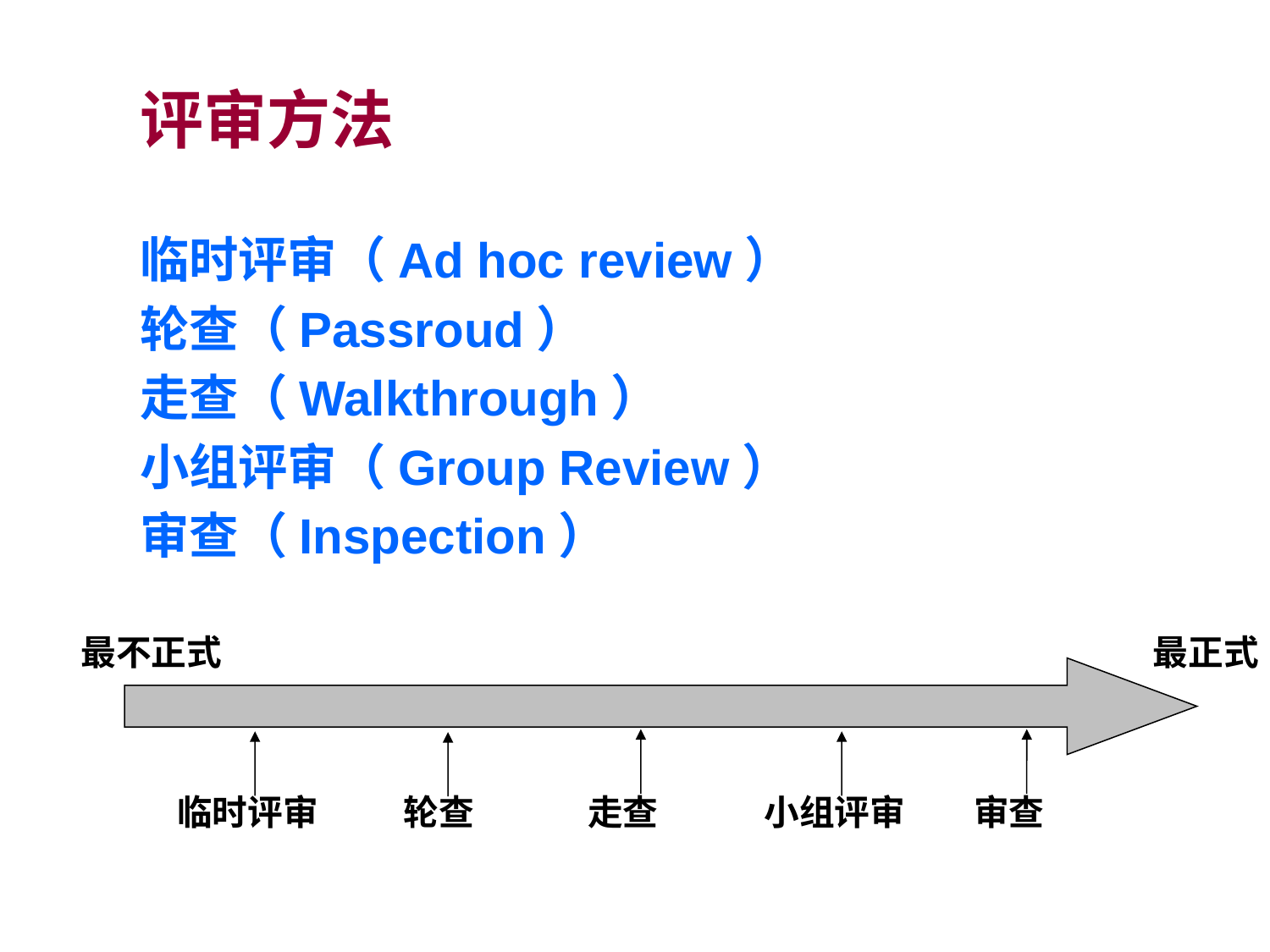

评审方法
临时评审（Ad hoc review）
轮查（Passroud）
走查（Walkthrough）
小组评审（Group Review）
审查（Inspection）

最不正式
最正式

临时评审
轮查
  走查
小组评审
  审查